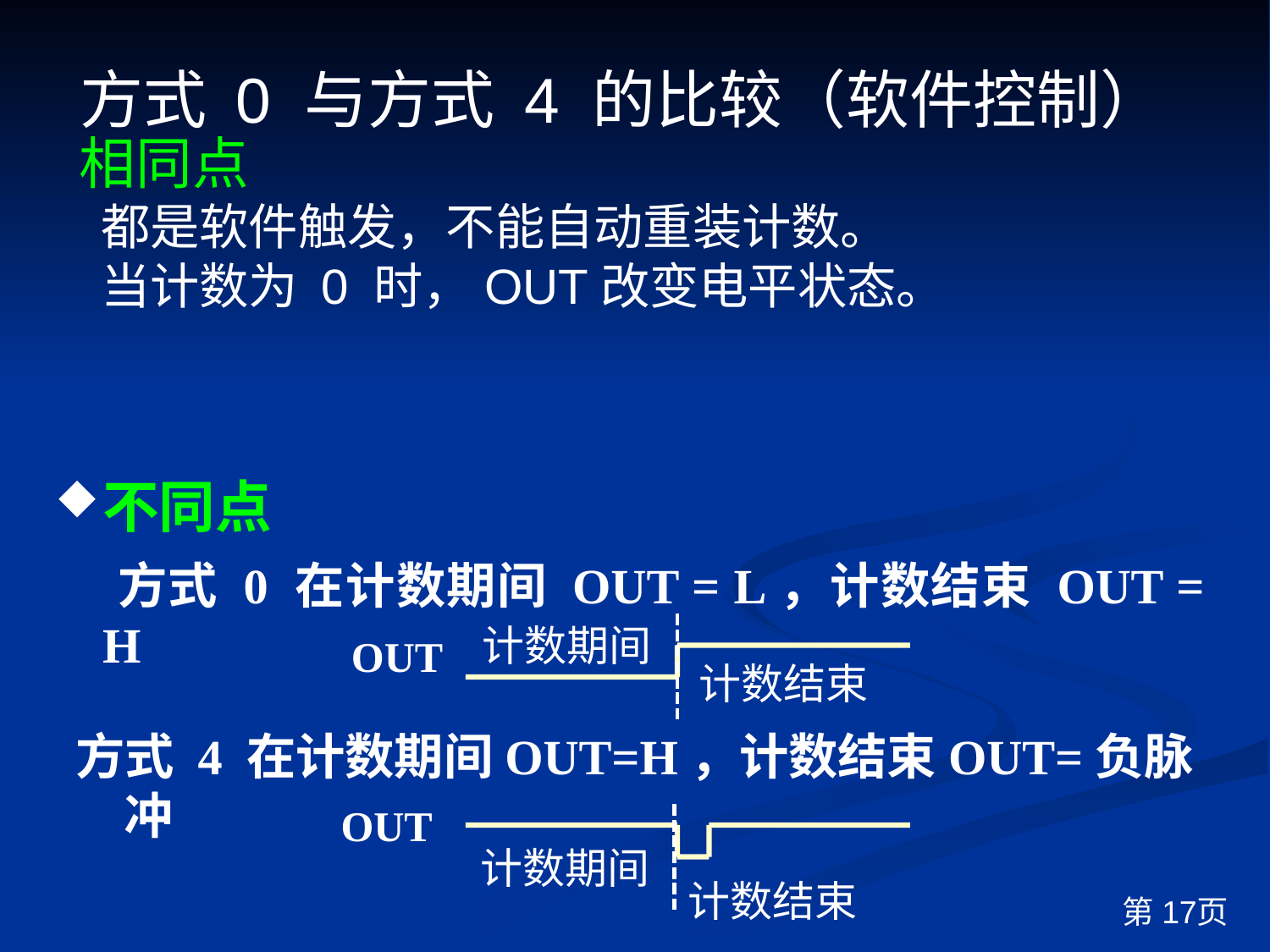

方式 0 与方式 4 的比较（软件控制）
 相同点
	都是软件触发，不能自动重装计数。
	当计数为 0 时，OUT改变电平状态。
不同点
    方式 0 在计数期间 OUT = L，计数结束 OUT = H
计数期间
OUT

计数结束
方式 4 在计数期间OUT=H，计数结束OUT=负脉冲
 OUT

计数期间
计数结束
第17页